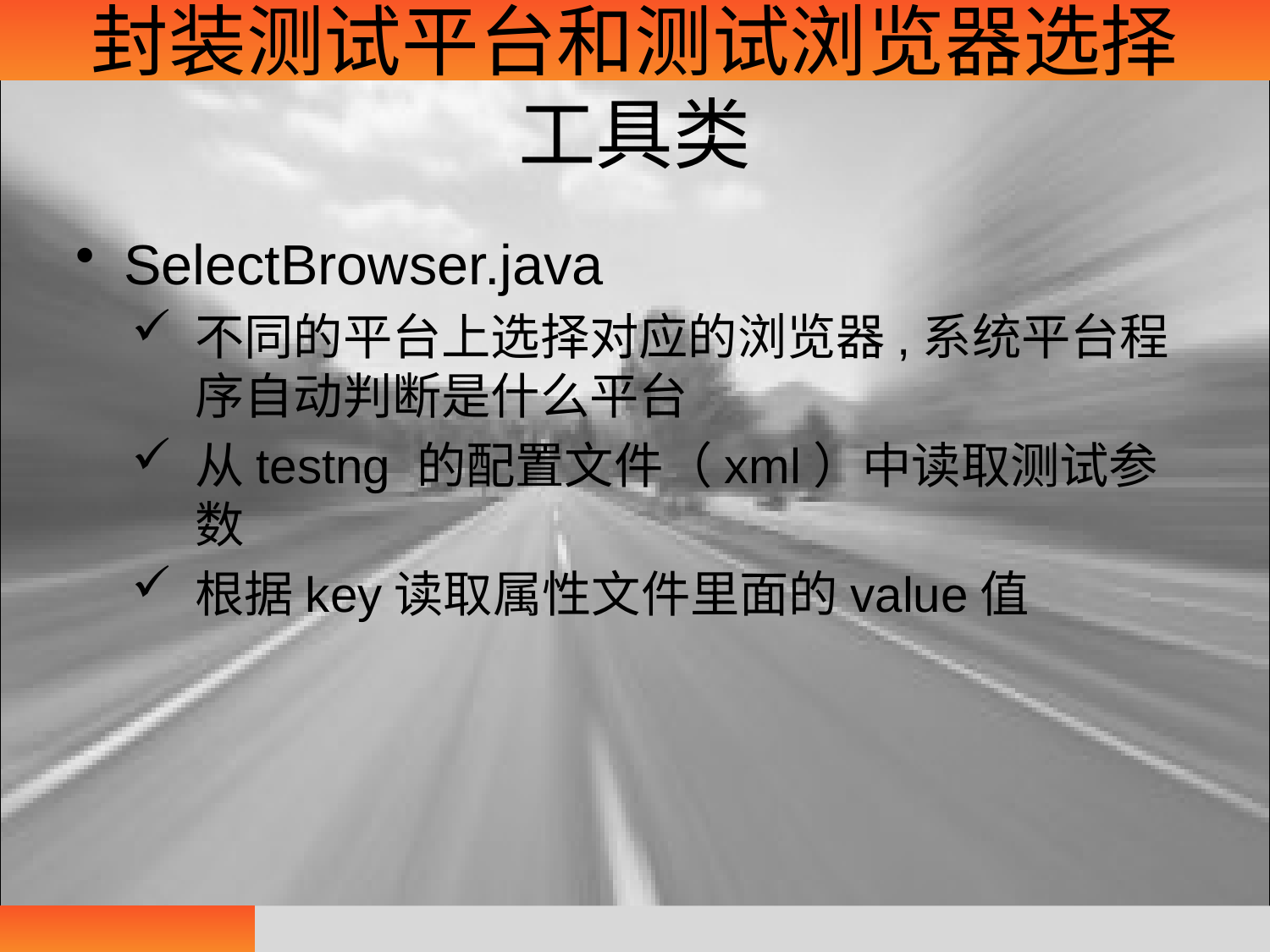

# 封装测试平台和测试浏览器选择工具类
SelectBrowser.java
不同的平台上选择对应的浏览器,系统平台程序自动判断是什么平台
从testng 的配置文件（xml）中读取测试参数
根据key读取属性文件里面的value值